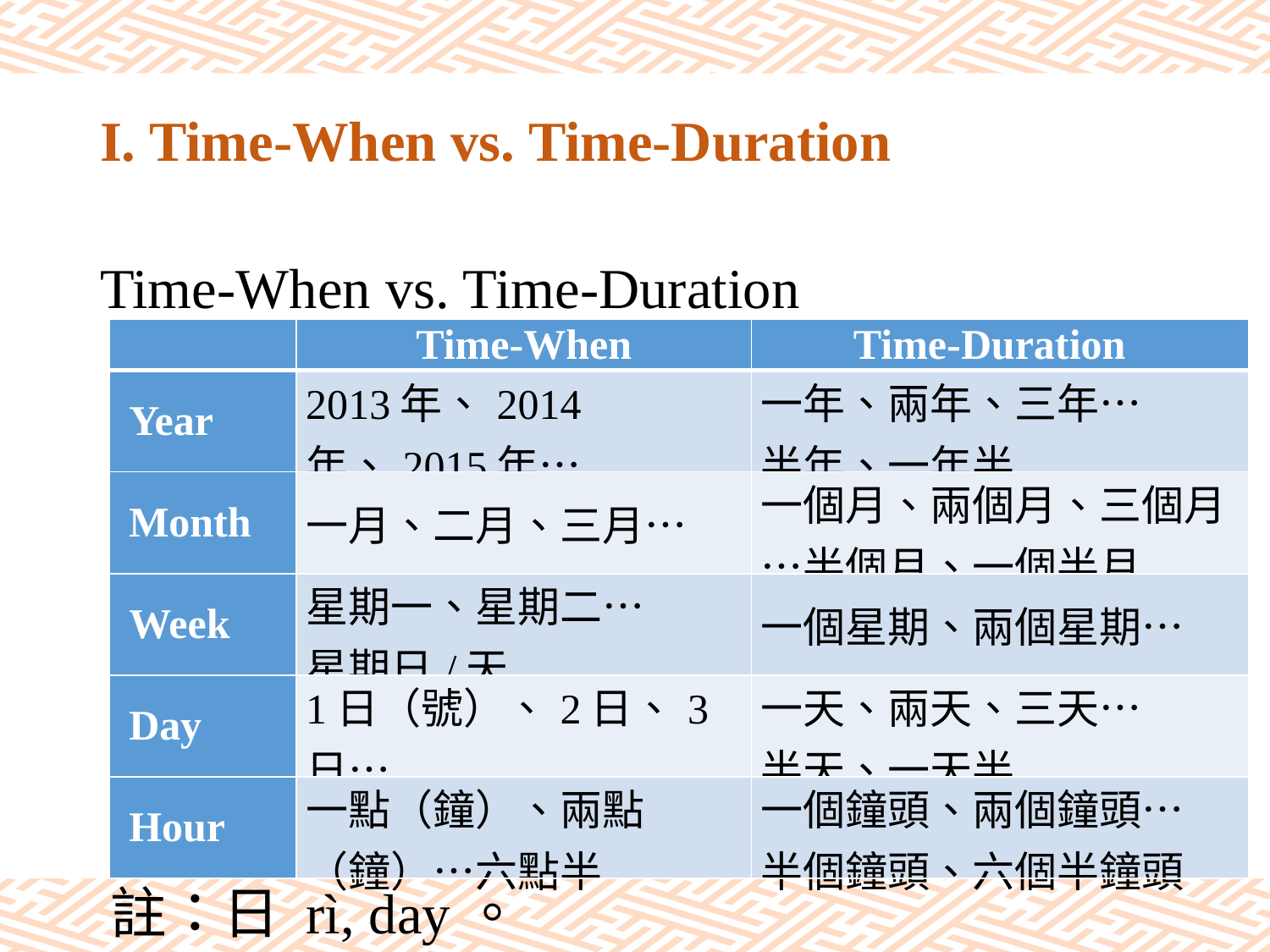

# I. Time-When vs. Time-Duration
Time-When vs. Time-Duration
|  | Time-When | Time-Duration |
| --- | --- | --- |
| Year | 2013年、2014年、2015年… | 一年、兩年、三年… 半年、一年半 |
| Month | 一月、二月、三月… | 一個月、兩個月、三個月…半個月、一個半月 |
| Week | 星期一、星期二… 星期日/天 | 一個星期、兩個星期… |
| Day | 1日（號）、2日、3日… | 一天、兩天、三天… 半天、一天半 |
| Hour | 一點（鐘）、兩點（鐘）…六點半 | 一個鐘頭、兩個鐘頭… 半個鐘頭、六個半鐘頭 |
註：日 rì, day。